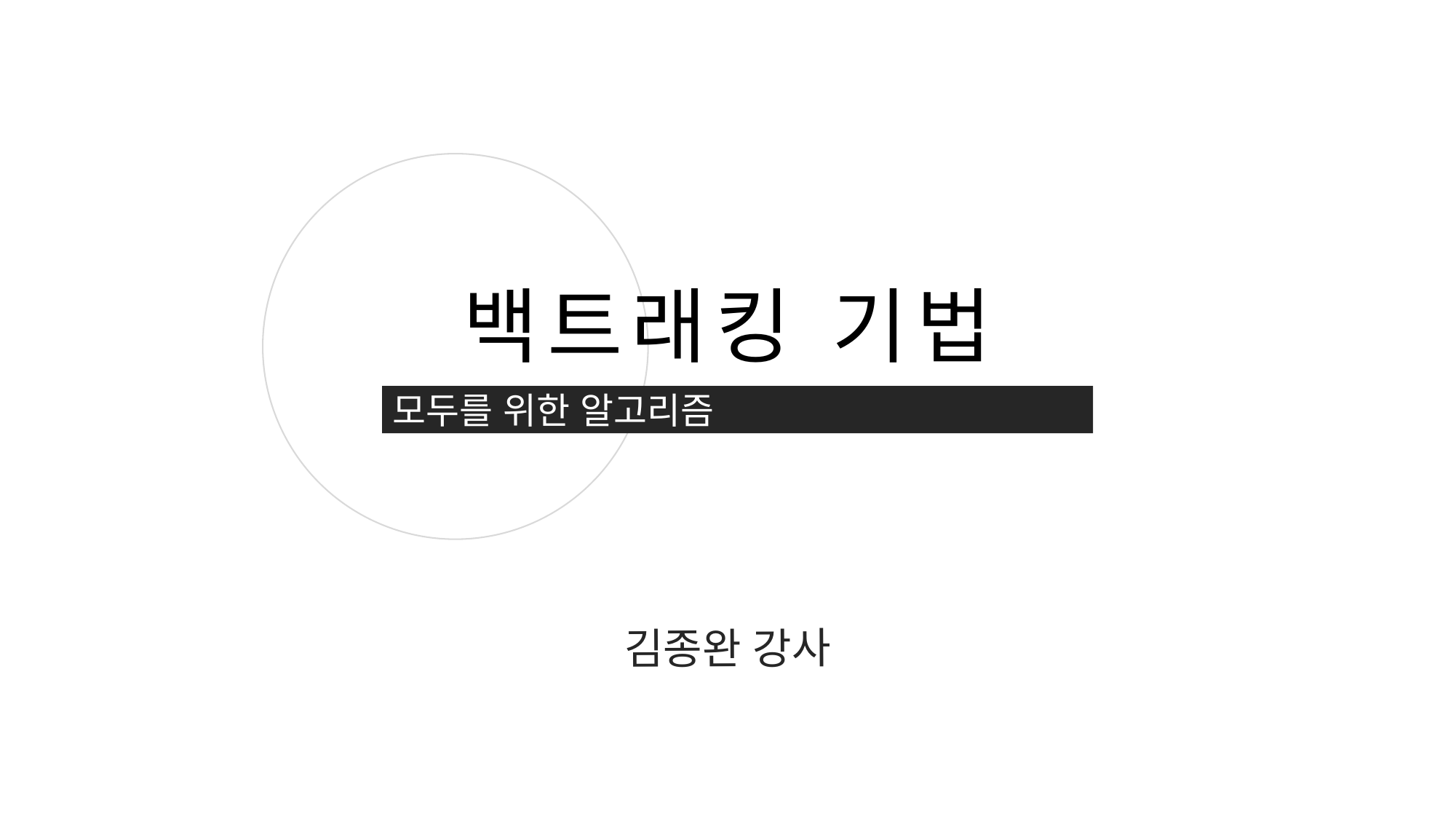

백트래킹 기법
모두를 위한 알고리즘
김종완 강사